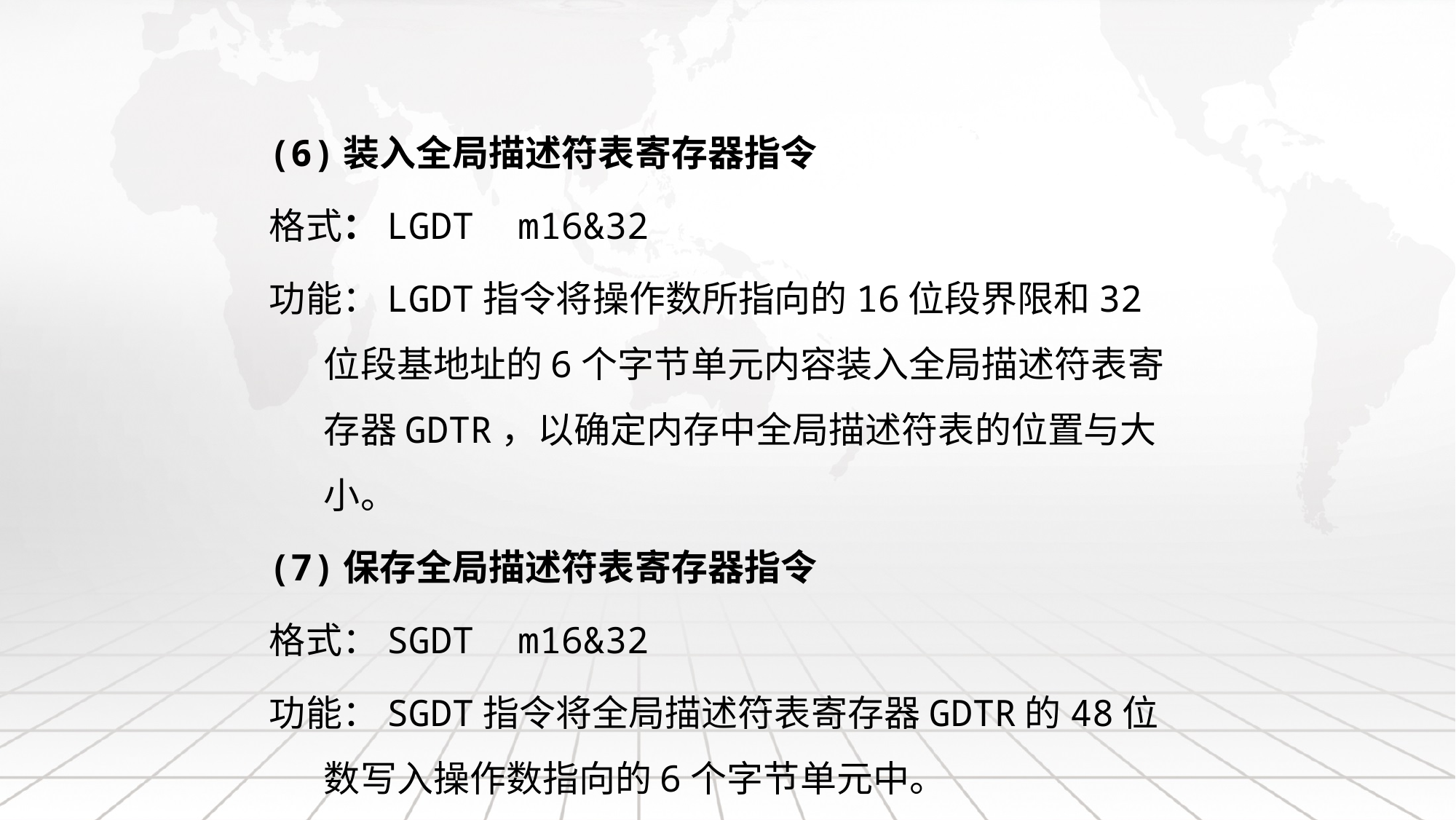

(6)装入全局描述符表寄存器指令
格式：LGDT  m16&32
功能：LGDT指令将操作数所指向的16位段界限和32位段基地址的6个字节单元内容装入全局描述符表寄存器GDTR，以确定内存中全局描述符表的位置与大小。
(7)保存全局描述符表寄存器指令
格式：SGDT  m16&32
功能：SGDT指令将全局描述符表寄存器GDTR的48位数写入操作数指向的6个字节单元中。